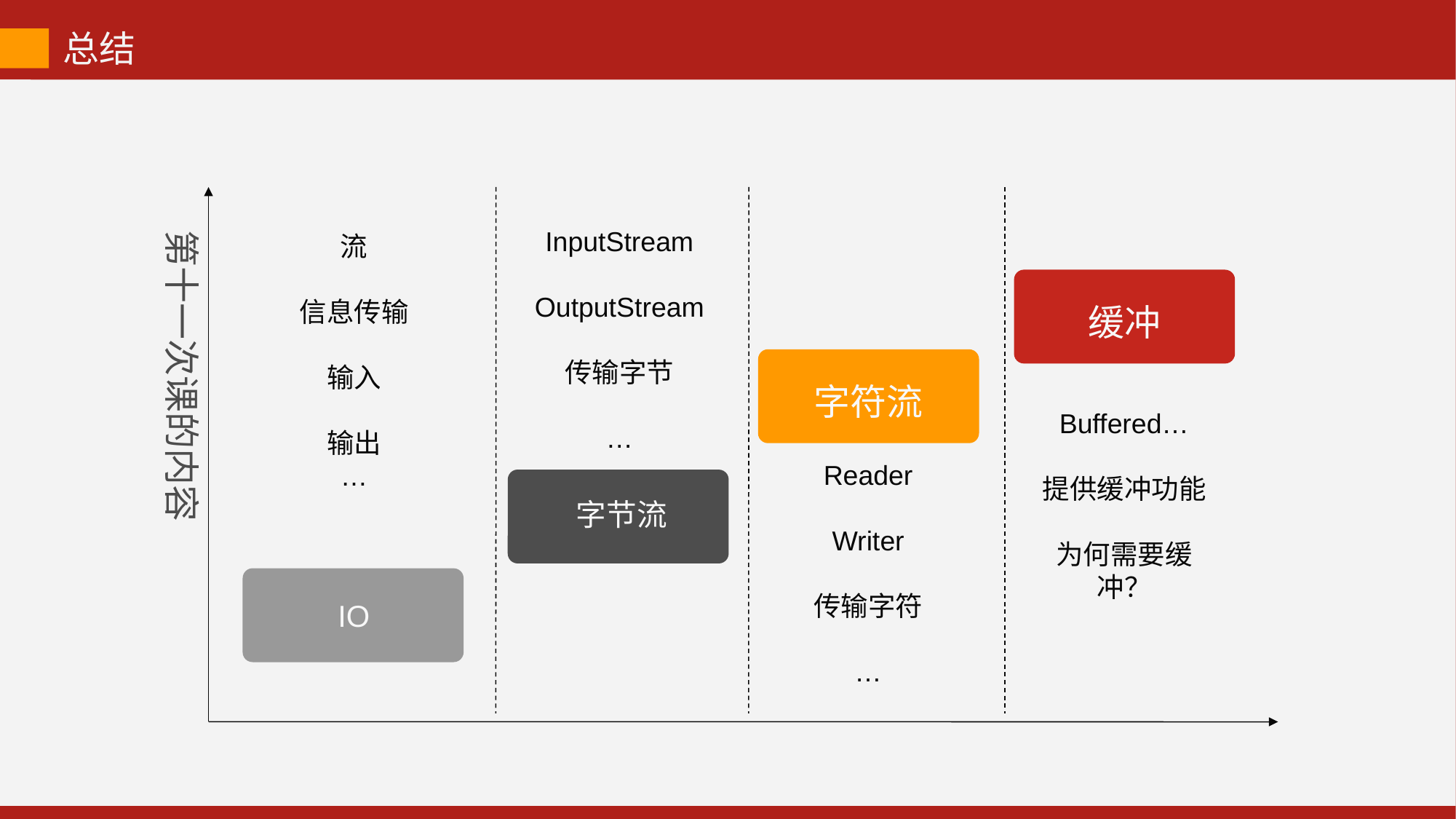

总结

InputStream

OutputStream

传输字节

…
第十一次课的内容
流

信息传输

输入

输出
…

缓冲

字符流

Buffered…

提供缓冲功能

为何需要缓冲？

Reader

Writer

传输字符

…

字节流

IO